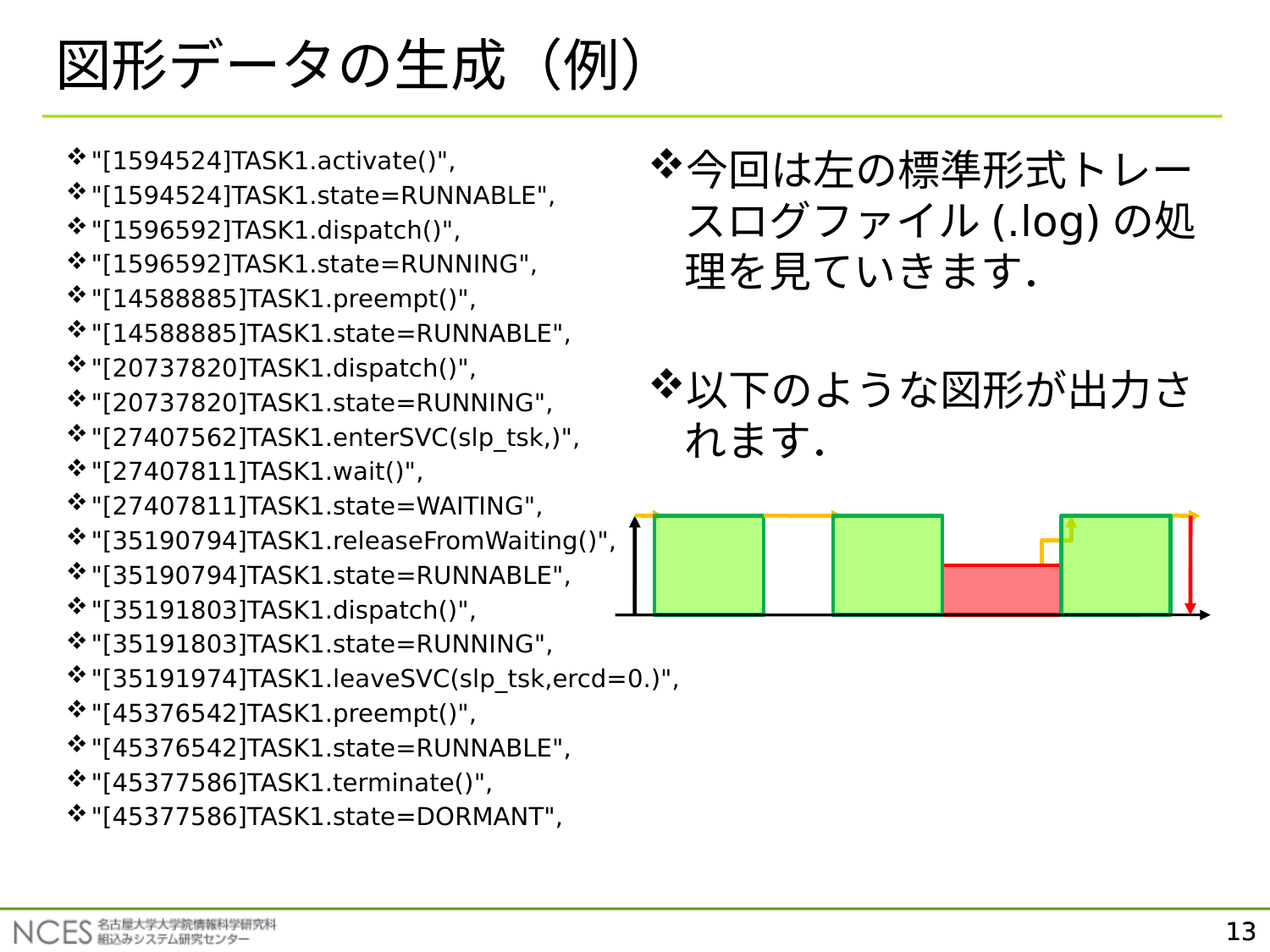

# 図形データの生成（例）
今回は左の標準形式トレースログファイル(.log)の処理を見ていきます．

以下のような図形が出力されます．

"[1594524]TASK1.activate()",
"[1594524]TASK1.state=RUNNABLE",
"[1596592]TASK1.dispatch()",
"[1596592]TASK1.state=RUNNING",
"[14588885]TASK1.preempt()",
"[14588885]TASK1.state=RUNNABLE",
"[20737820]TASK1.dispatch()",
"[20737820]TASK1.state=RUNNING",
"[27407562]TASK1.enterSVC(slp_tsk,)",
"[27407811]TASK1.wait()",
"[27407811]TASK1.state=WAITING",
"[35190794]TASK1.releaseFromWaiting()",
"[35190794]TASK1.state=RUNNABLE",
"[35191803]TASK1.dispatch()",
"[35191803]TASK1.state=RUNNING",
"[35191974]TASK1.leaveSVC(slp_tsk,ercd=0.)",
"[45376542]TASK1.preempt()",
"[45376542]TASK1.state=RUNNABLE",
"[45377586]TASK1.terminate()",
"[45377586]TASK1.state=DORMANT",

13
13